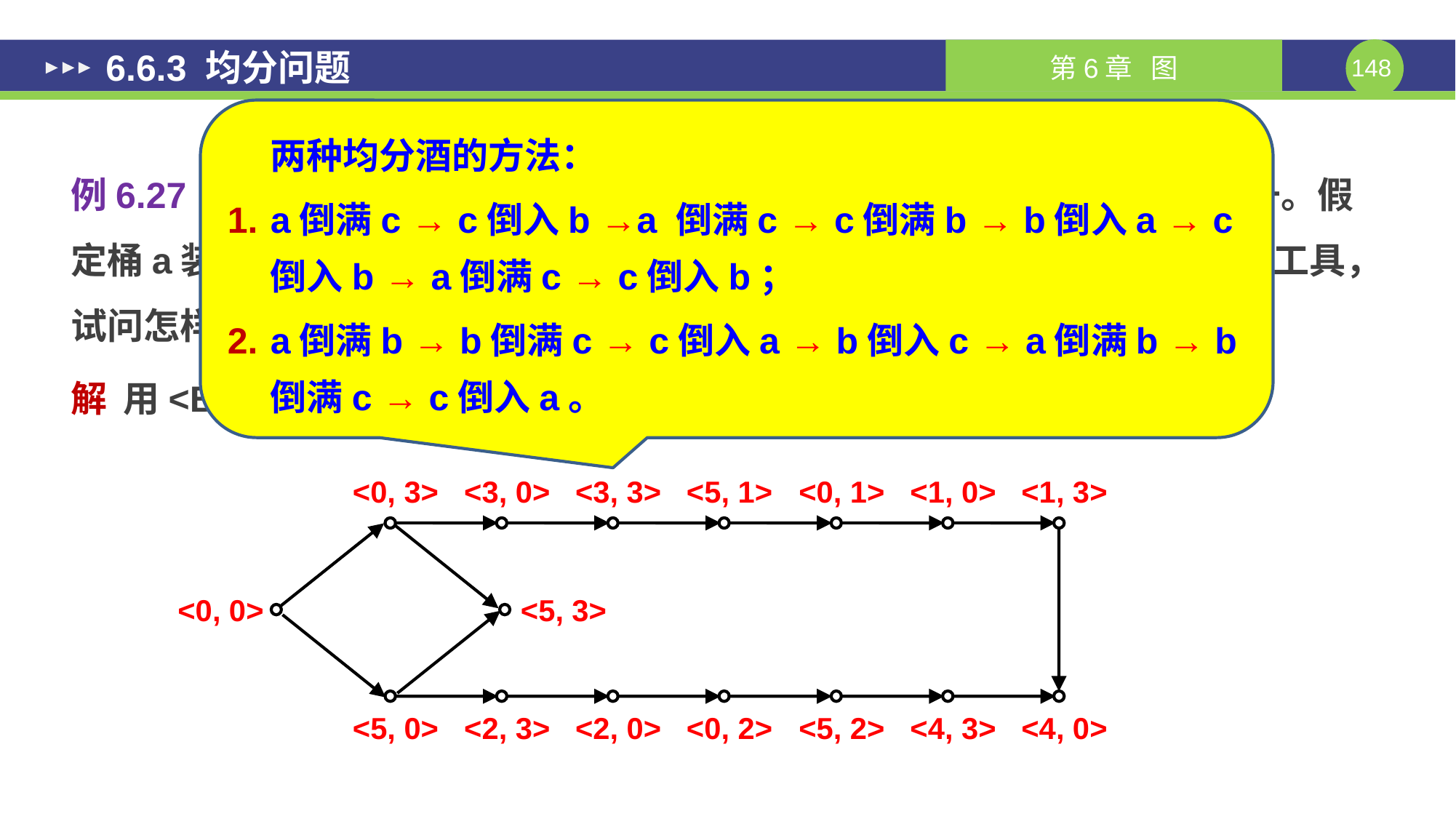

6.6.3 均分问题
两种均分酒的方法：
a倒满c → c倒入b →a 倒满c → c倒满b → b倒入a → c倒入b → a倒满c → c倒入b；
a倒满b → b倒满c → c倒入a → b倒入c → a倒满b → b倒满c → c倒入a。
例6.27  有3个没有刻度的桶a、b和c，其容积分别为8升、5升和3升。假定桶a装满了酒，现要把酒均分成两份。除3个桶之外，没有任何其它测量工具，试问怎样均分？
解  用<B,C>表示桶b和桶c装酒的情况，可得下图。
<0, 3>
<3, 0>
<3, 3>
<5, 1>
<0, 1>
<1, 0>
<1, 3>

<0, 0>
<5, 3>

<5, 0>
<2, 3>
<2, 0>
<0, 2>
<5, 2>
<4, 3>
<4, 0>